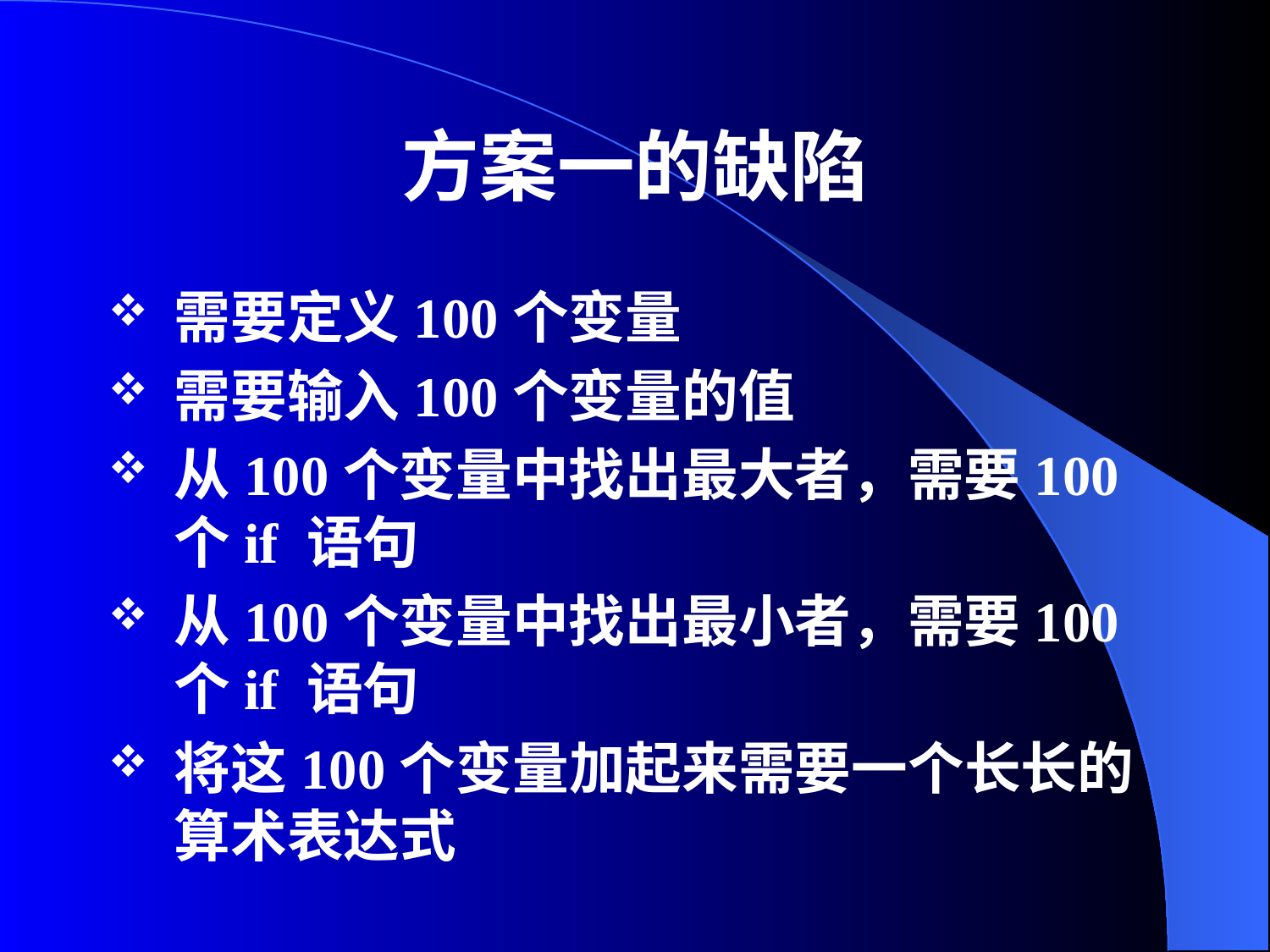

# 方案一的缺陷
需要定义100个变量
需要输入100个变量的值
从100个变量中找出最大者，需要100个if 语句
从100个变量中找出最小者，需要100个if 语句
将这100个变量加起来需要一个长长的算术表达式